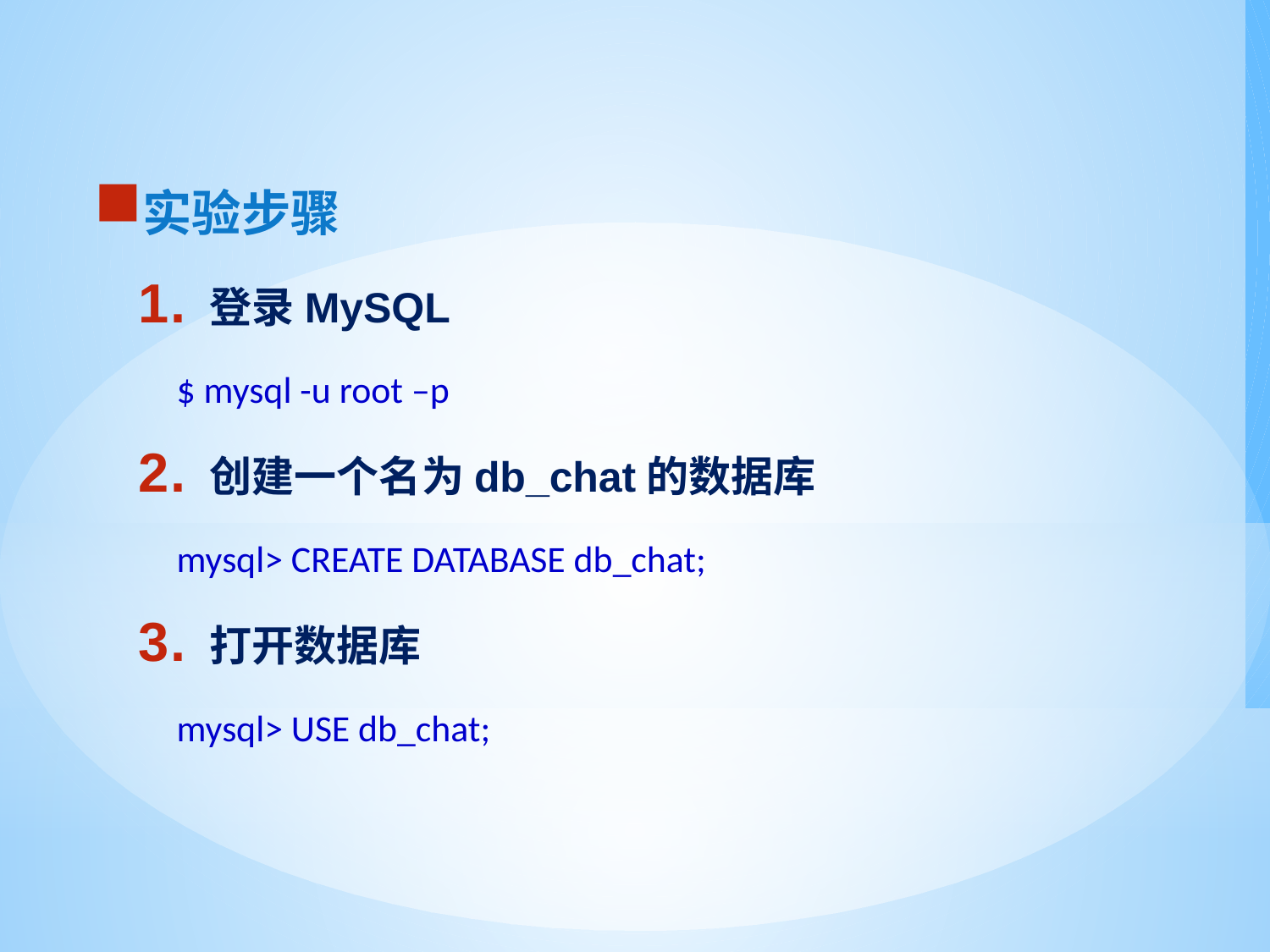

#
实验步骤
登录MySQL
$ mysql -u root –p
创建一个名为db_chat的数据库
mysql> CREATE DATABASE db_chat;
打开数据库
mysql> USE db_chat;